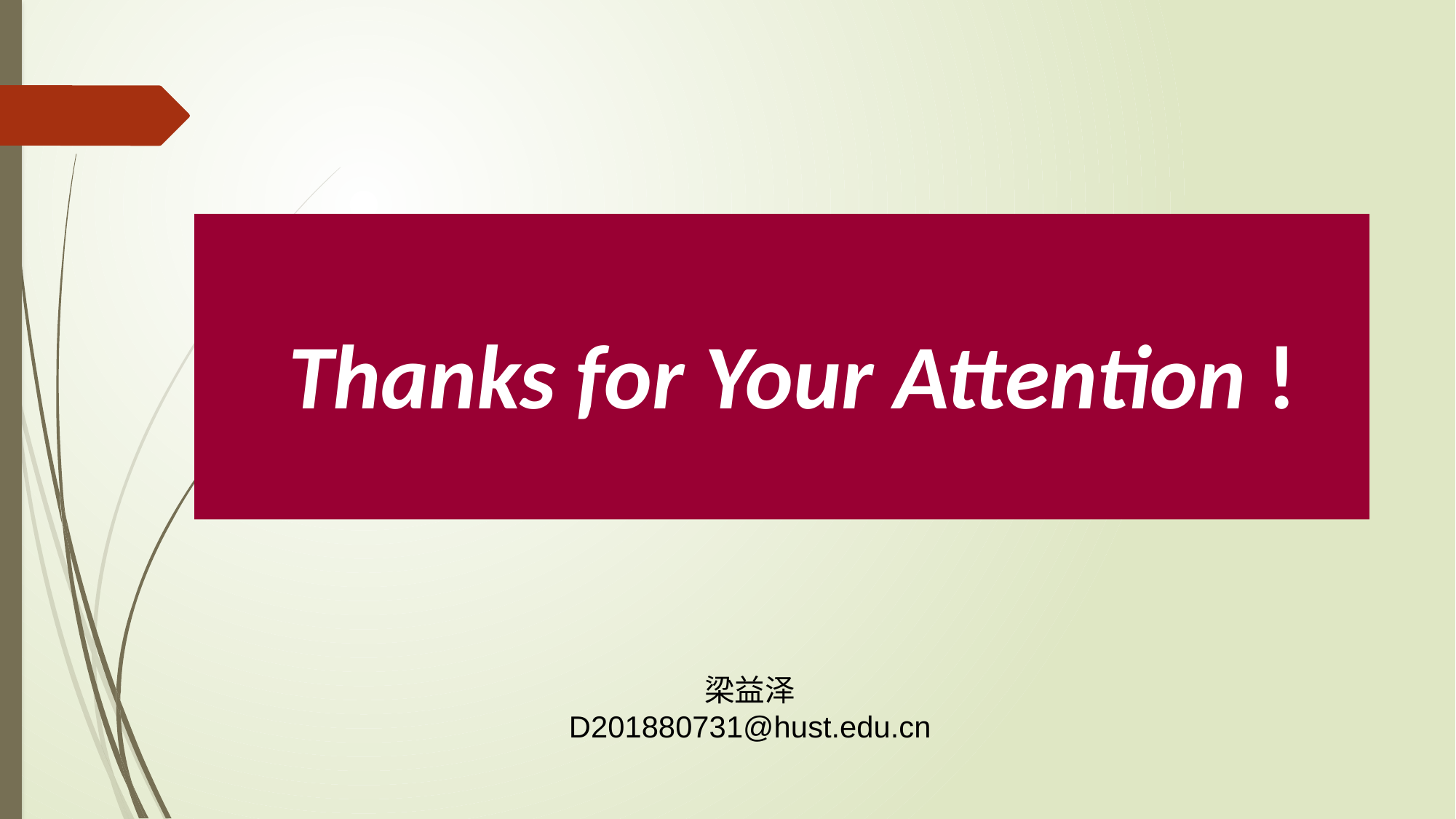

Thanks for Your Attention !
梁益泽
D201880731@hust.edu.cn